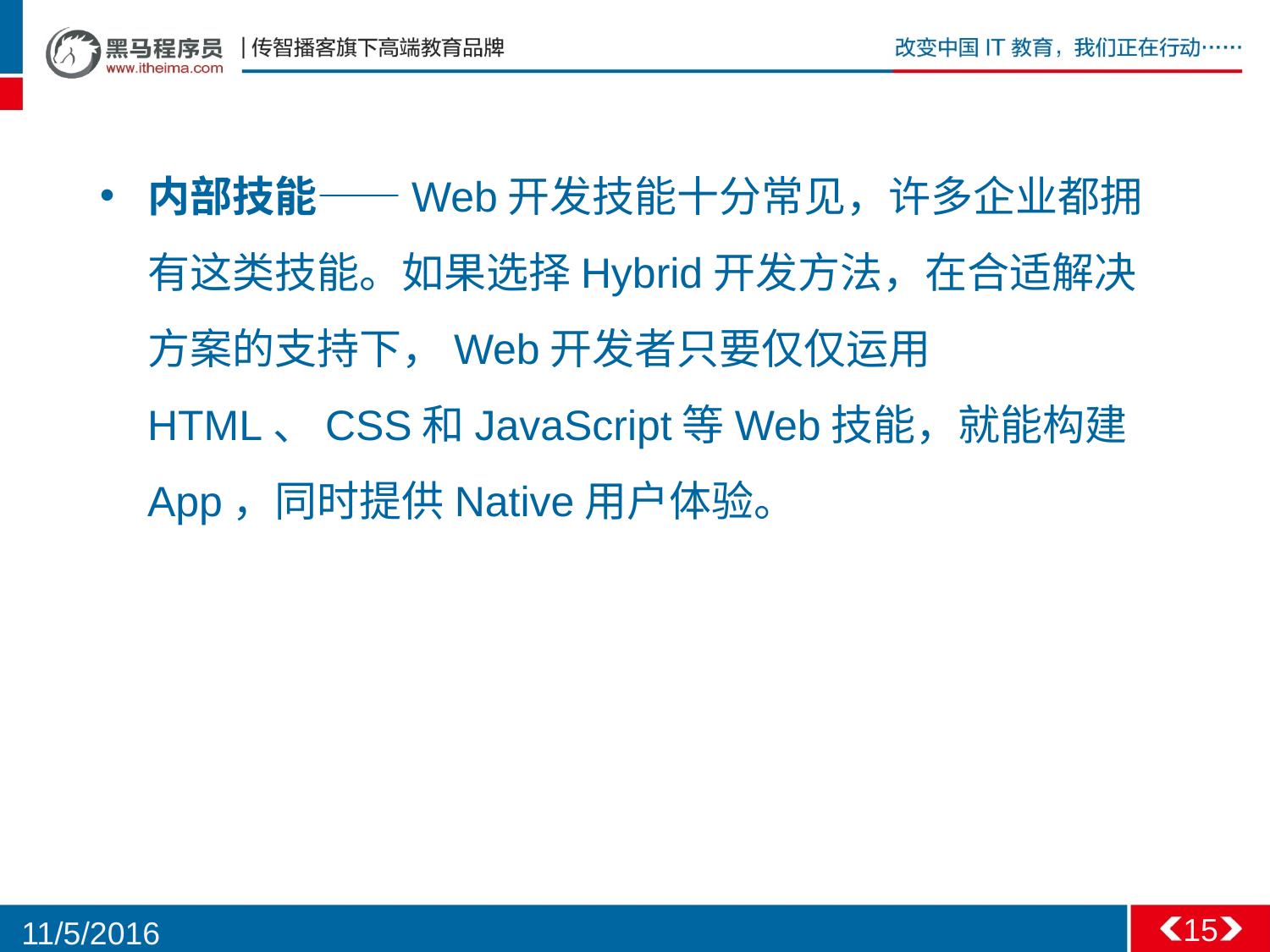

内部技能——Web开发技能十分常见，许多企业都拥有这类技能。如果选择Hybrid开发方法，在合适解决方案的支持下，Web开发者只要仅仅运用HTML、CSS和JavaScript等Web技能，就能构建App，同时提供Native用户体验。

15

11/5/2016